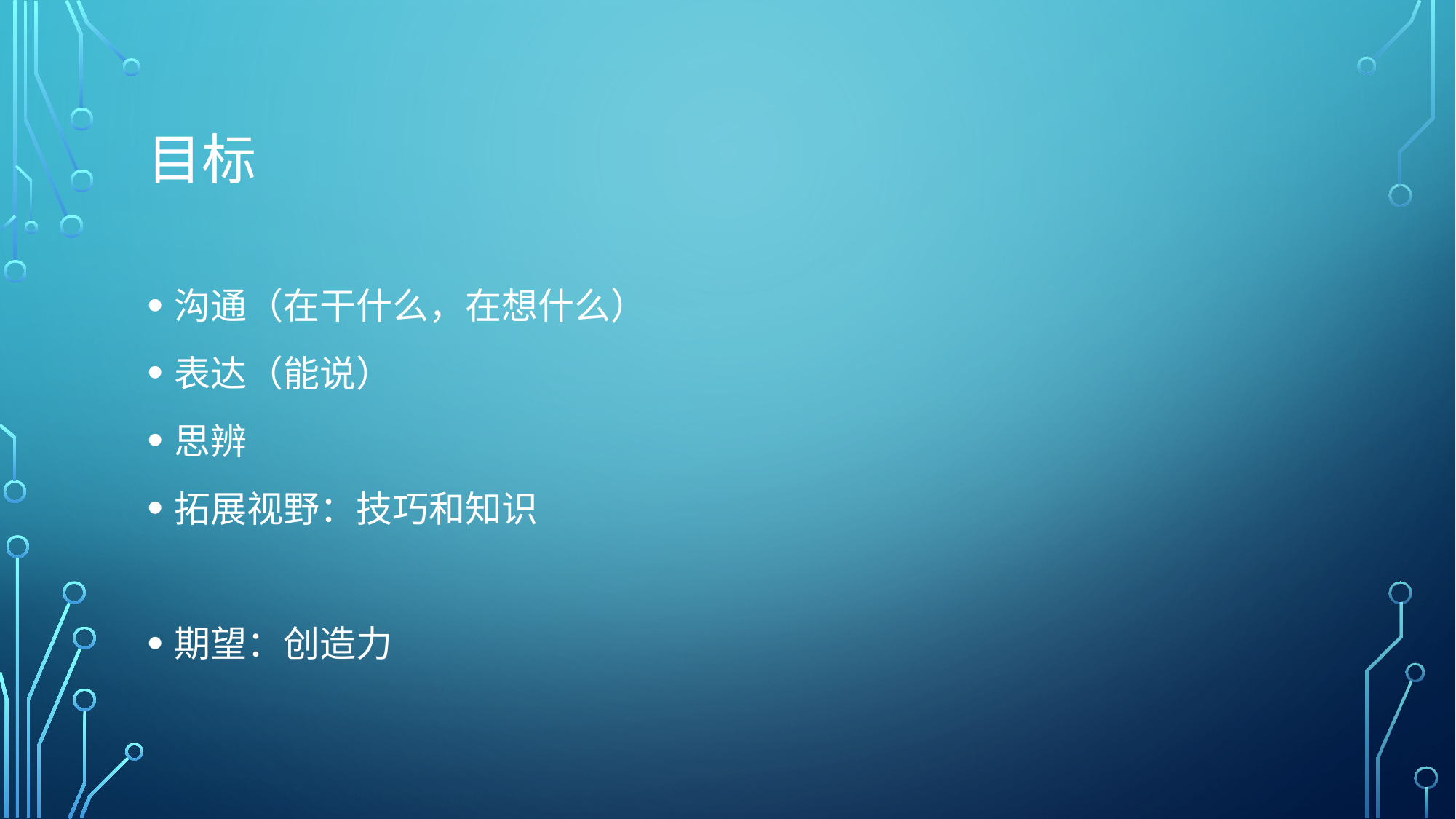

# 目标
沟通（在干什么，在想什么）
表达（能说）
思辨
拓展视野：技巧和知识

期望：创造力